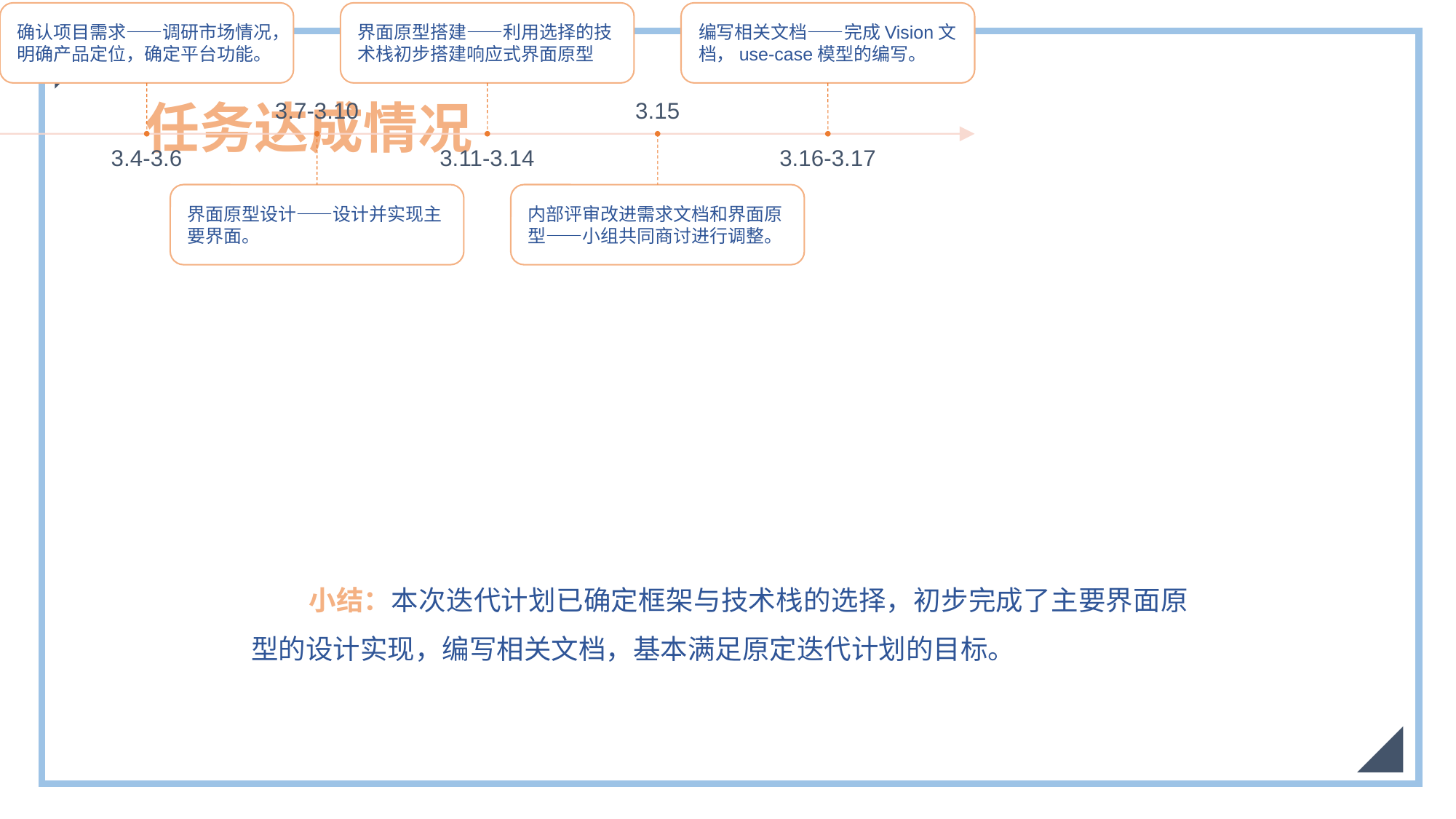

任务达成情况
3.4-3.6
确认项目需求——调研市场情况，明确产品定位，确定平台功能。
3.7-3.10
界面原型设计——设计并实现主要界面。
3.11-3.14
界面原型搭建——利用选择的技术栈初步搭建响应式界面原型
3.15
内部评审改进需求文档和界面原型——小组共同商讨进行调整。
3.16-3.17
编写相关文档——完成Vision文档，use-case模型的编写。
   小结：本次迭代计划已确定框架与技术栈的选择，初步完成了主要界面原型的设计实现，编写相关文档，基本满足原定迭代计划的目标。